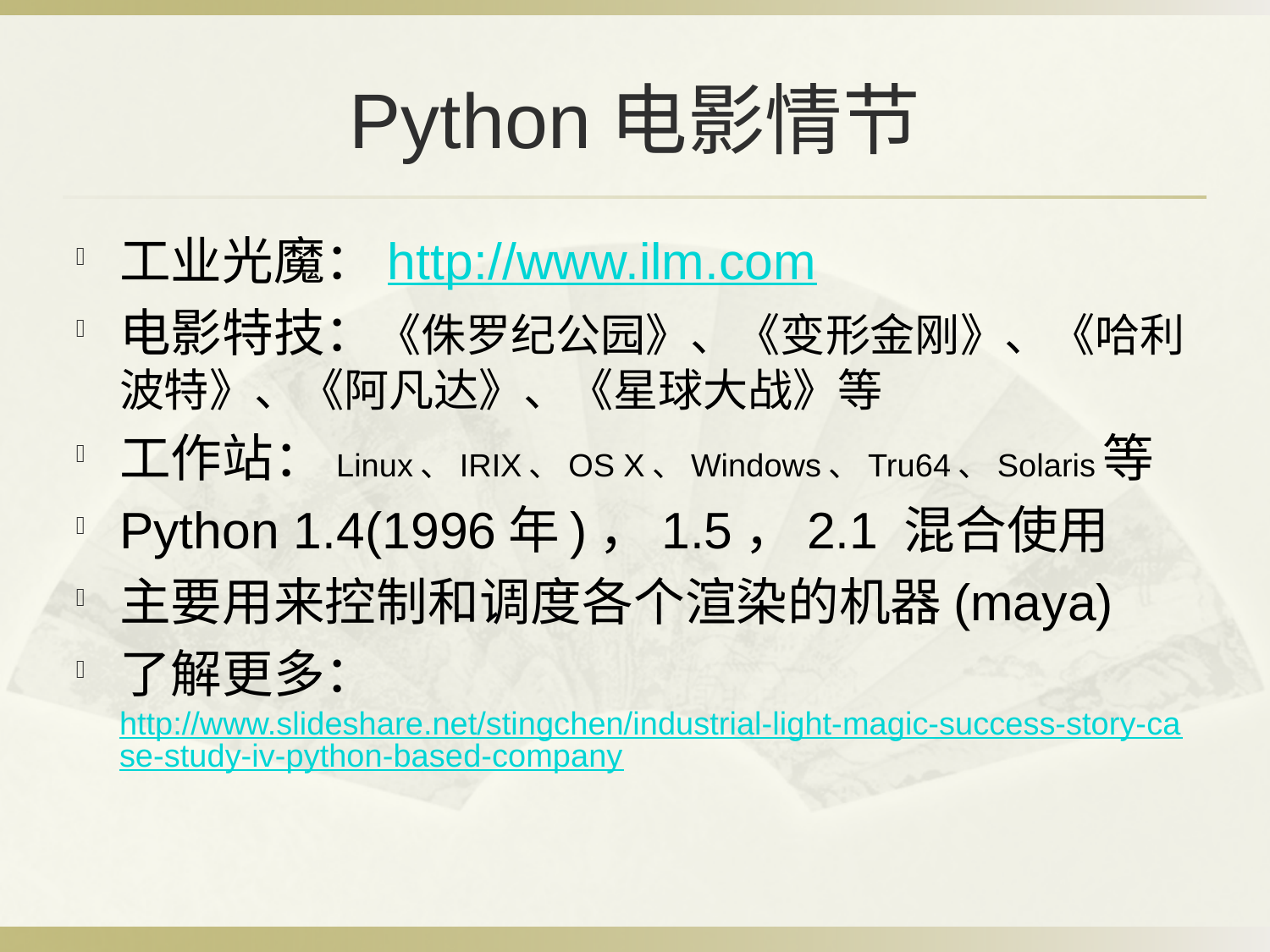

# Python电影情节
工业光魔：http://www.ilm.com
电影特技：《侏罗纪公园》、《变形金刚》、《哈利波特》、《阿凡达》、《星球大战》等
工作站：Linux、IRIX、OS X、Windows、Tru64、Solaris等
Python 1.4(1996年)，1.5，2.1 混合使用
主要用来控制和调度各个渲染的机器(maya)
了解更多：http://www.slideshare.net/stingchen/industrial-light-magic-success-story-case-study-iv-python-based-company